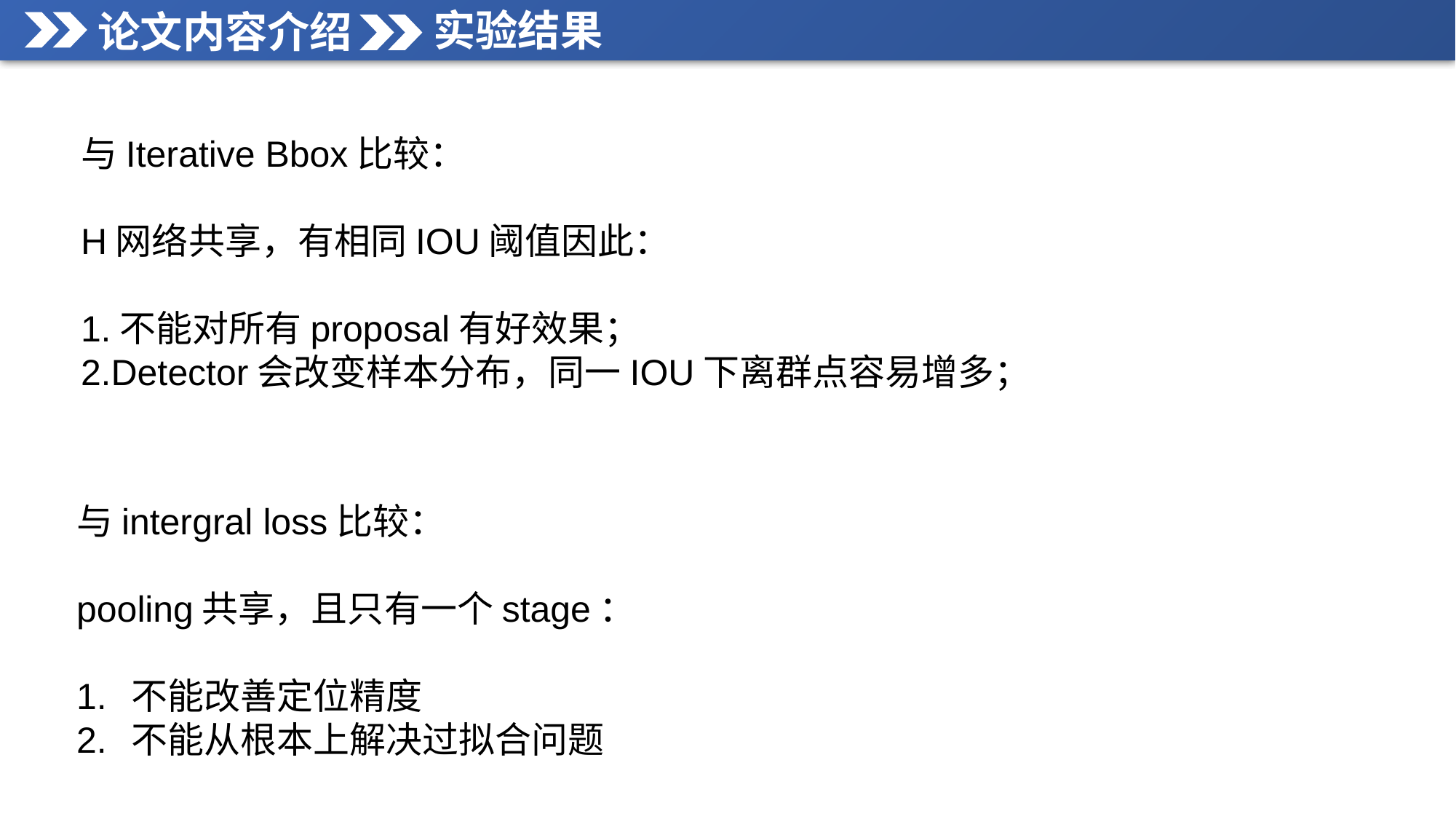

论文内容介绍

实验结果

与Iterative Bbox比较：

H网络共享，有相同IOU阈值因此：

1.不能对所有proposal有好效果；
2.Detector会改变样本分布，同一IOU下离群点容易增多；

1
2
与intergral loss比较：

pooling共享，且只有一个stage：

不能改善定位精度
不能从根本上解决过拟合问题